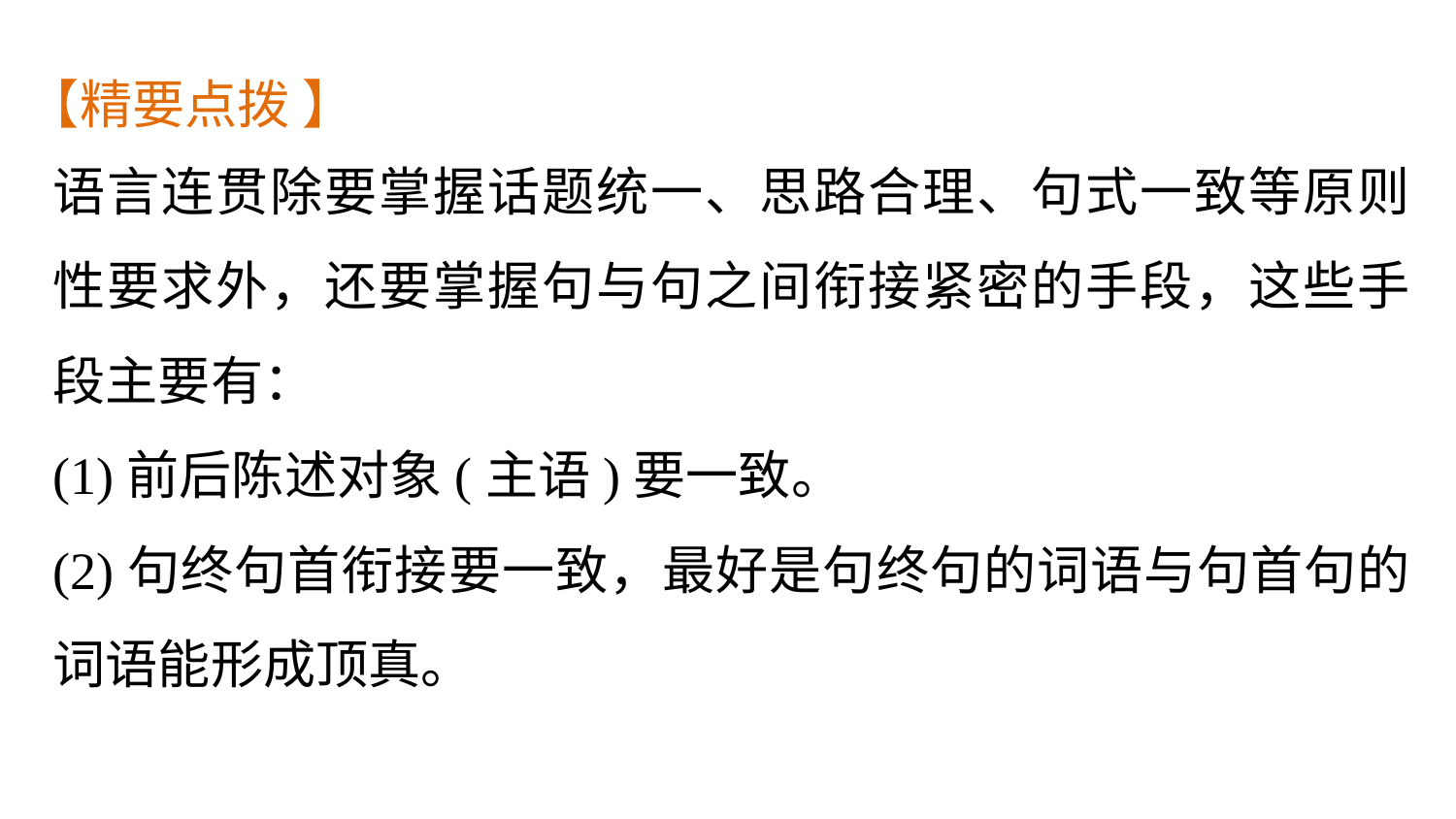

【精要点拨 】
语言连贯除要掌握话题统一、思路合理、句式一致等原则性要求外，还要掌握句与句之间衔接紧密的手段，这些手段主要有：
(1)前后陈述对象(主语)要一致。
(2)句终句首衔接要一致，最好是句终句的词语与句首句的词语能形成顶真。